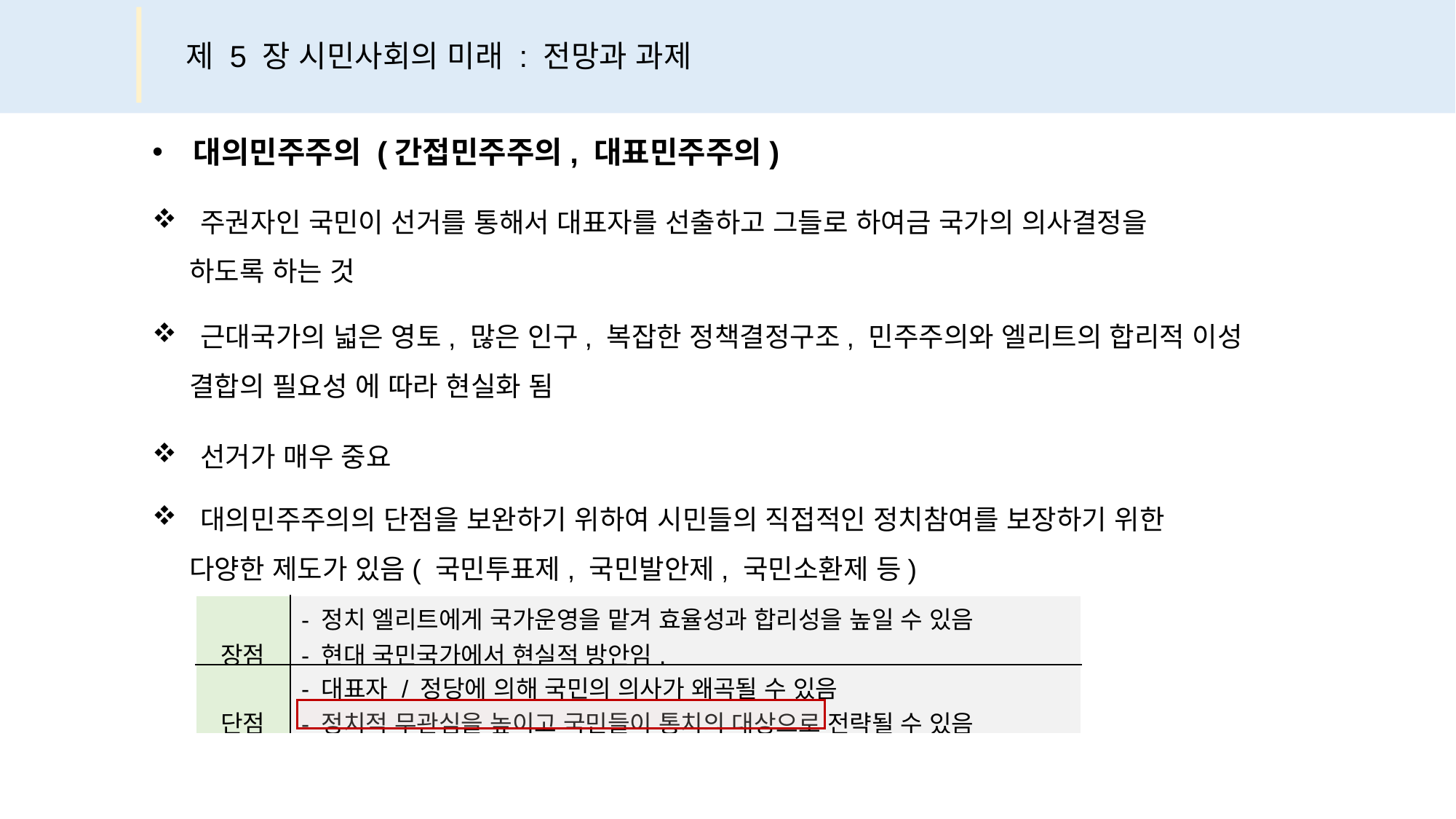

제 5 장 시민사회의 미래 : 전망과 과제
대의민주주의 (간접민주주의, 대표민주주의)

 주권자인 국민이 선거를 통해서 대표자를 선출하고 그들로 하여금 국가의 의사결정을
    하도록 하는 것

 근대국가의 넓은 영토, 많은 인구, 복잡한 정책결정구조, 민주주의와 엘리트의 합리적 이성
    결합의 필요성 에 따라 현실화 됨

 선거가 매우 중요

 대의민주주의의 단점을 보완하기 위하여 시민들의 직접적인 정치참여를 보장하기 위한
    다양한 제도가 있음( 국민투표제, 국민발안제, 국민소환제 등)
| 장점 | - 정치 엘리트에게 국가운영을 맡겨 효율성과 합리성을 높일 수 있음 - 현대 국민국가에서 현실적 방안임. |
| --- | --- |
| 단점 | - 대표자 / 정당에 의해 국민의 의사가 왜곡될 수 있음 - 정치적 무관심을 높이고 국민들이 통치의 대상으로 전략될 수 있음 |